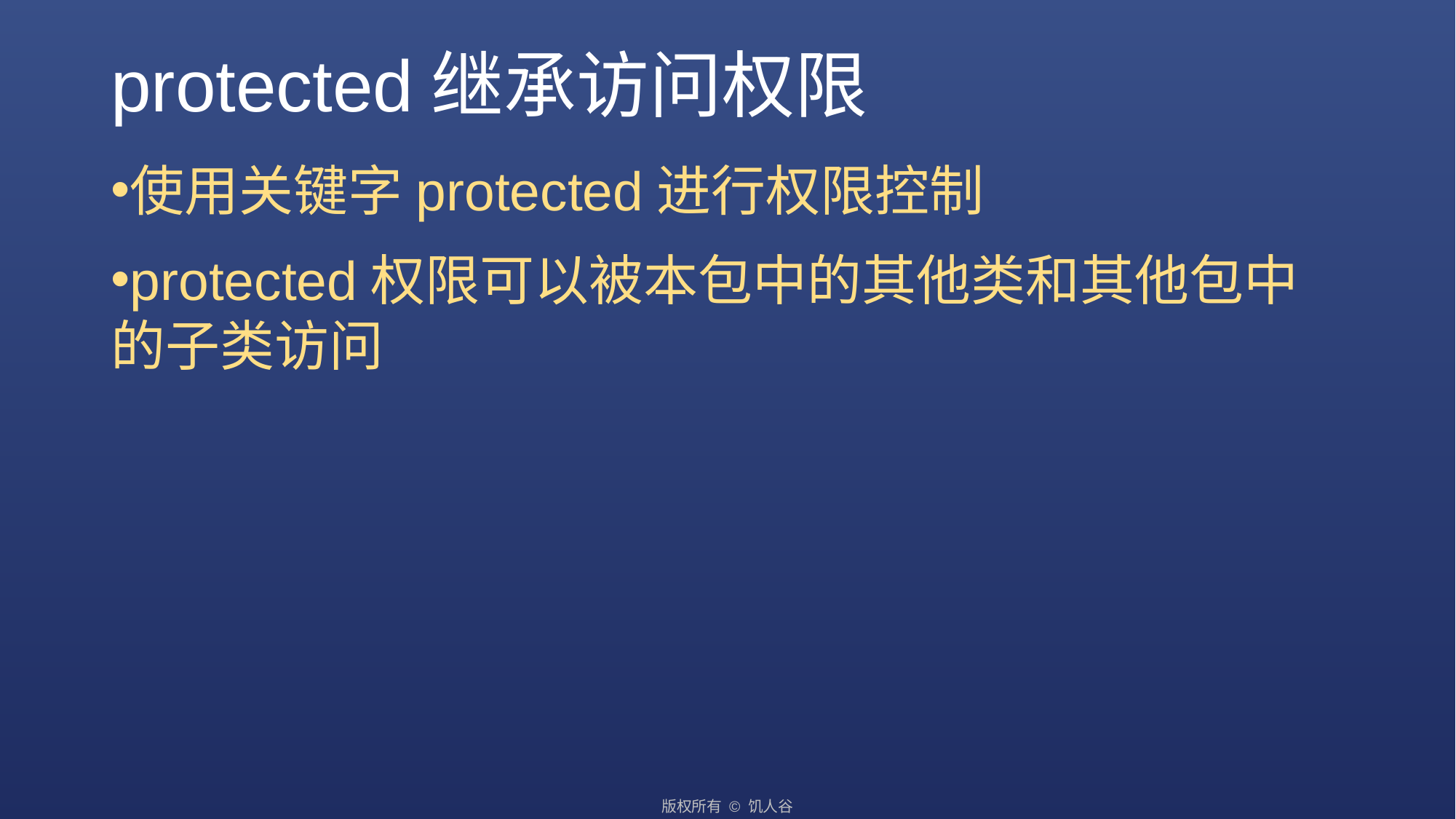

# protected继承访问权限
使用关键字protected进行权限控制
protected权限可以被本包中的其他类和其他包中的子类访问